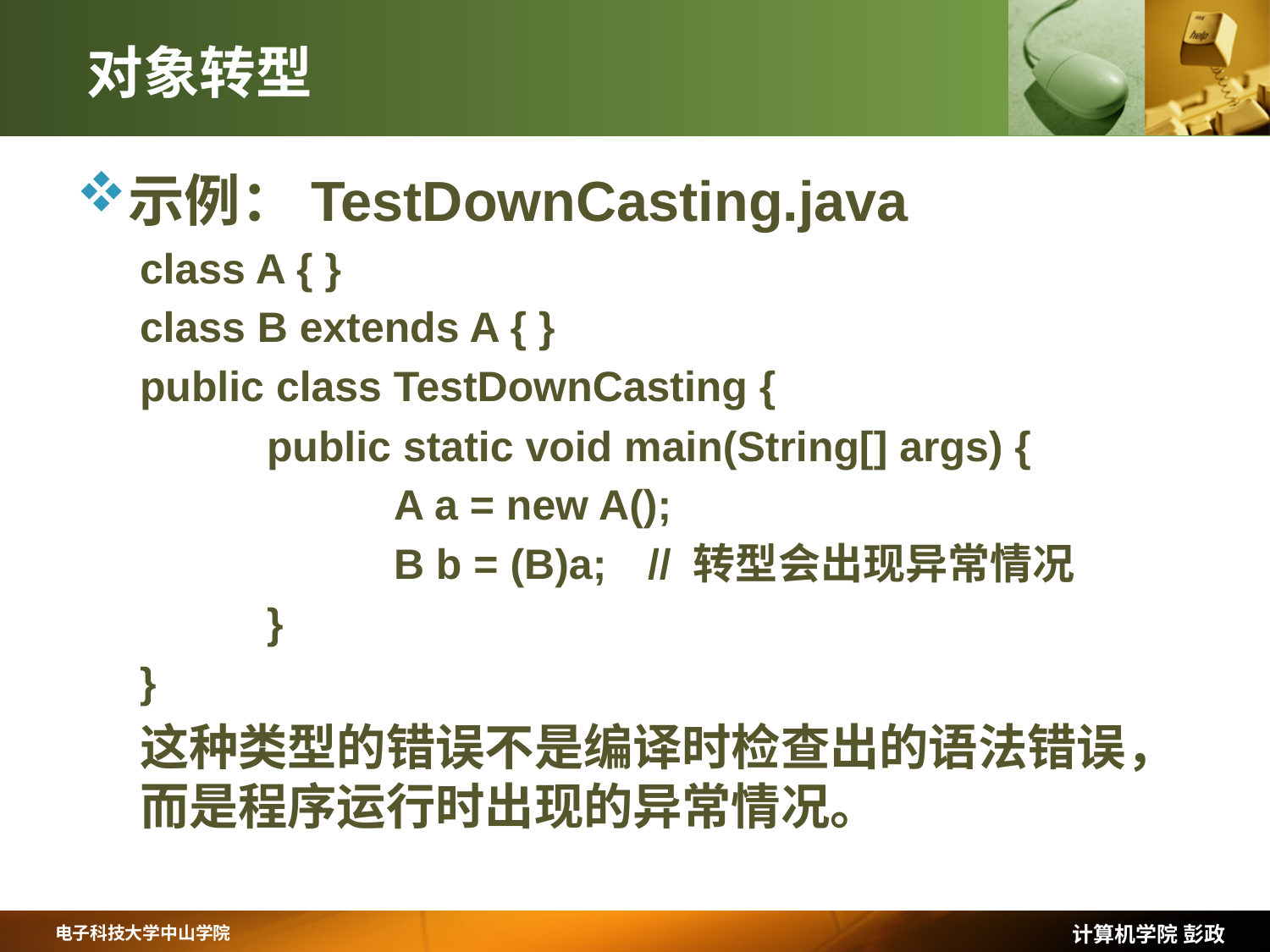

# 对象转型
示例：TestDownCasting.java
class A { }
class B extends A { }
public class TestDownCasting {
	public static void main(String[] args) {
		A a = new A();
		B b = (B)a;	// 转型会出现异常情况
	}
}
这种类型的错误不是编译时检查出的语法错误，而是程序运行时出现的异常情况。

计算机学院 彭政
电子科技大学中山学院